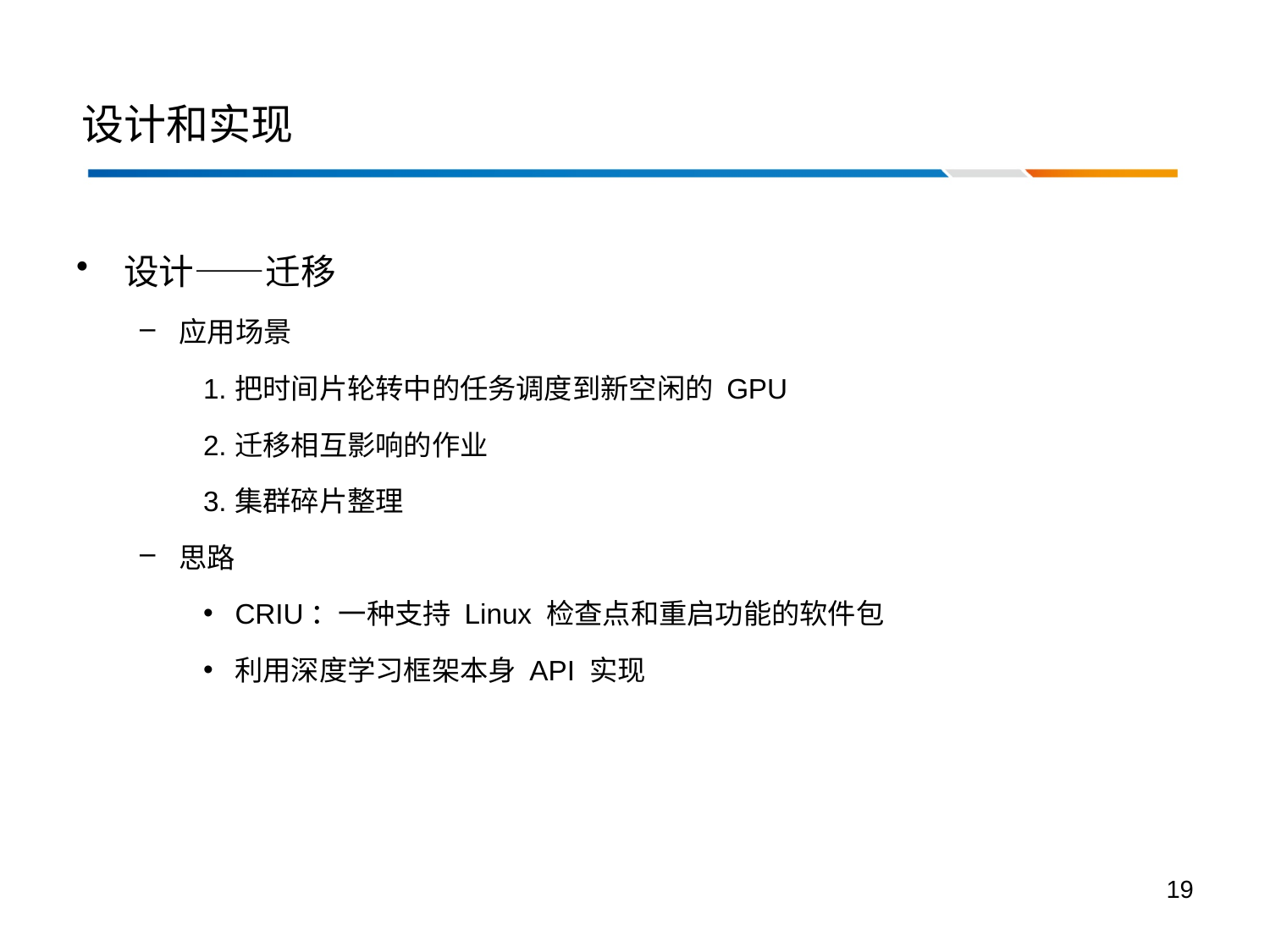

# 设计和实现
设计——迁移
应用场景
把时间片轮转中的任务调度到新空闲的 GPU
迁移相互影响的作业
集群碎片整理
思路
CRIU：一种支持 Linux 检查点和重启功能的软件包
利用深度学习框架本身 API 实现
19